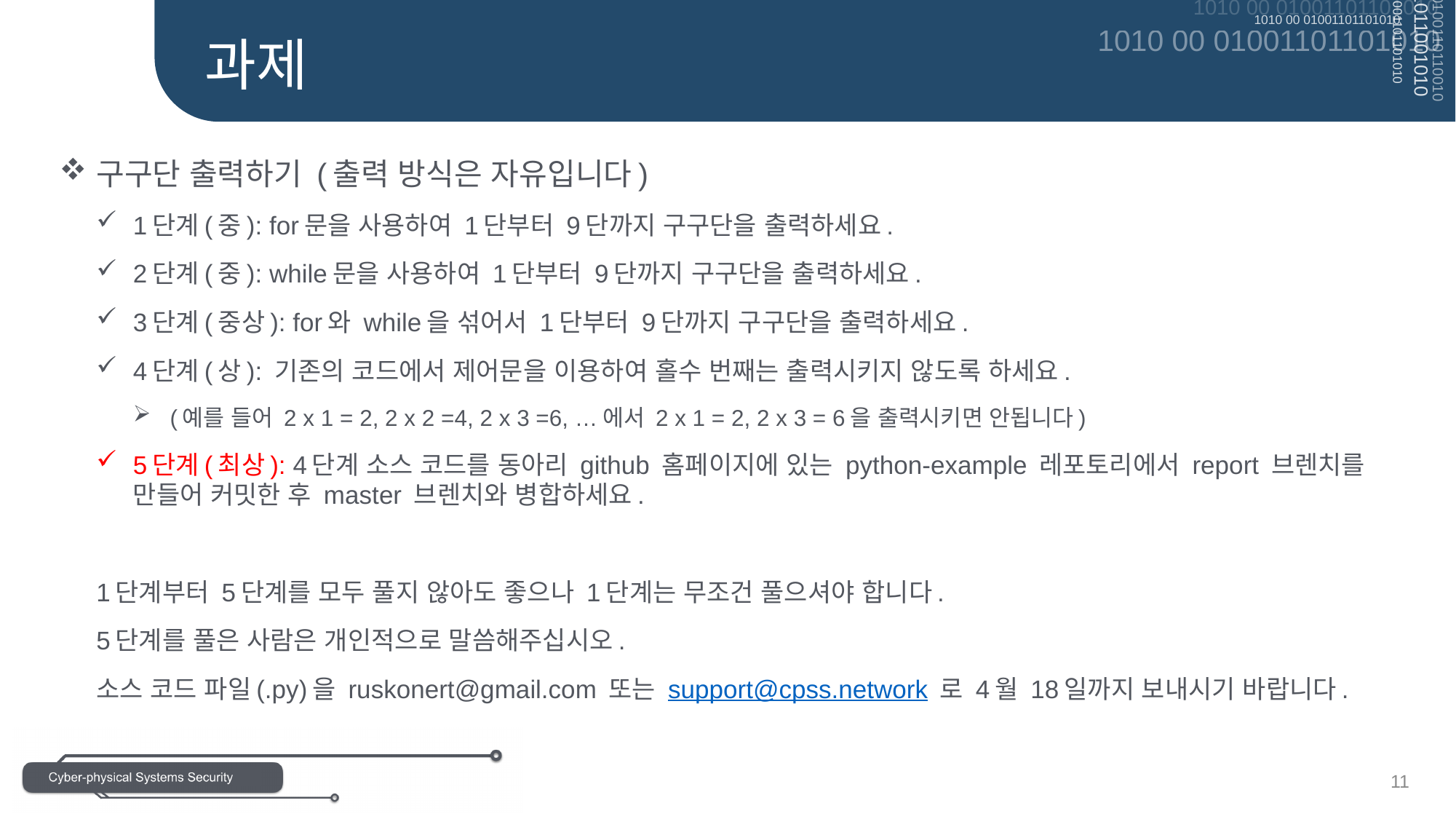

과제
구구단 출력하기 (출력 방식은 자유입니다)
1단계(중): for문을 사용하여 1단부터 9단까지 구구단을 출력하세요.
2단계(중): while문을 사용하여 1단부터 9단까지 구구단을 출력하세요.
3단계(중상): for와 while을 섞어서 1단부터 9단까지 구구단을 출력하세요.
4단계(상): 기존의 코드에서 제어문을 이용하여 홀수 번째는 출력시키지 않도록 하세요.
(예를 들어 2 x 1 = 2, 2 x 2 =4, 2 x 3 =6, …에서 2 x 1 = 2, 2 x 3 = 6을 출력시키면 안됩니다)
5단계(최상): 4단계 소스 코드를 동아리 github 홈페이지에 있는 python-example 레포토리에서 report 브렌치를 만들어 커밋한 후 master 브렌치와 병합하세요.

1단계부터 5단계를 모두 풀지 않아도 좋으나 1단계는 무조건 풀으셔야 합니다.
5단계를 풀은 사람은 개인적으로 말씀해주십시오.
소스 코드 파일(.py)을 ruskonert@gmail.com 또는 support@cpss.network 로 4월 18일까지 보내시기 바랍니다.
11